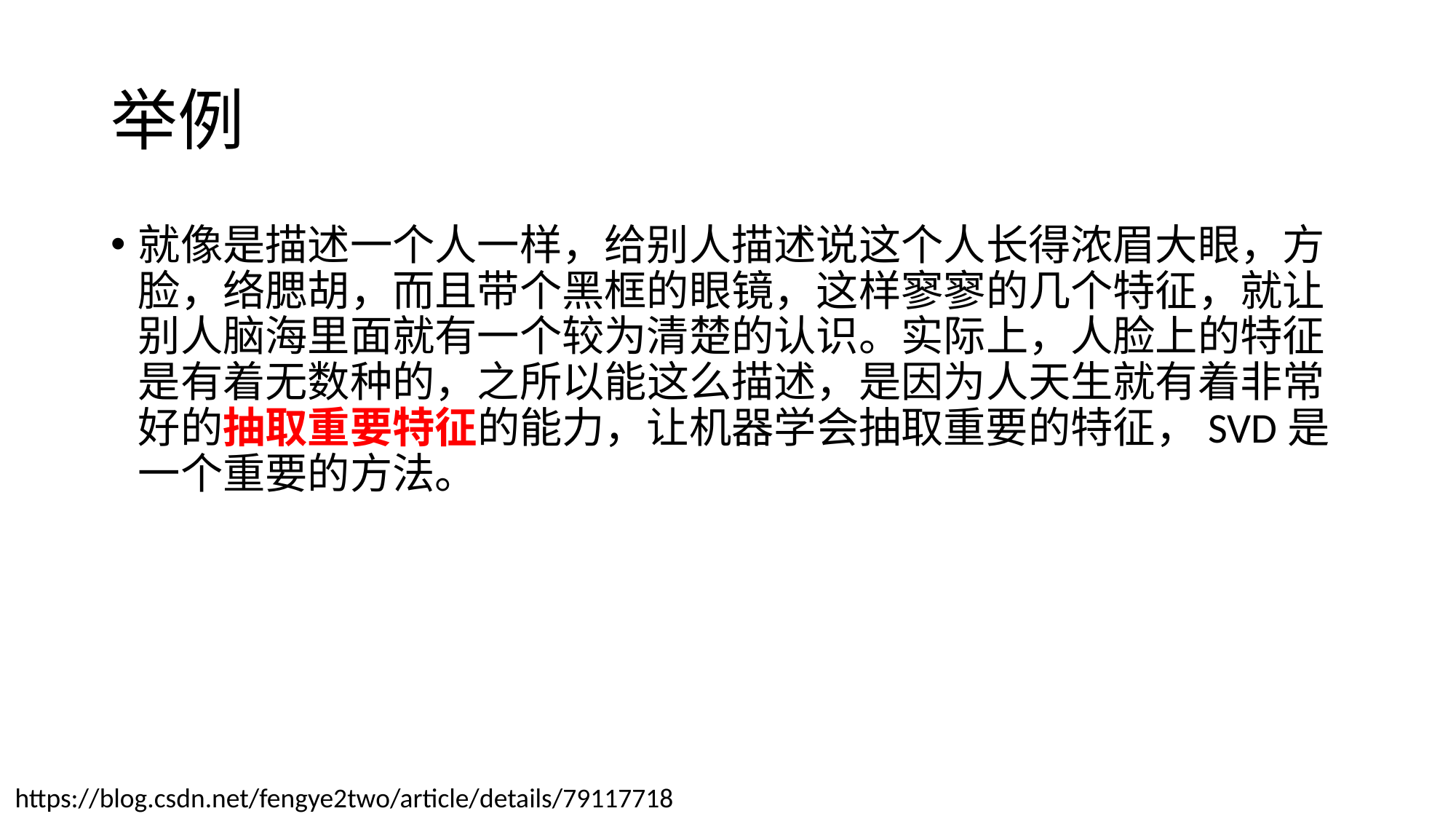

# 举例
就像是描述一个人一样，给别人描述说这个人长得浓眉大眼，方脸，络腮胡，而且带个黑框的眼镜，这样寥寥的几个特征，就让别人脑海里面就有一个较为清楚的认识。实际上，人脸上的特征是有着无数种的，之所以能这么描述，是因为人天生就有着非常好的抽取重要特征的能力，让机器学会抽取重要的特征，SVD是一个重要的方法。

https://blog.csdn.net/fengye2two/article/details/79117718